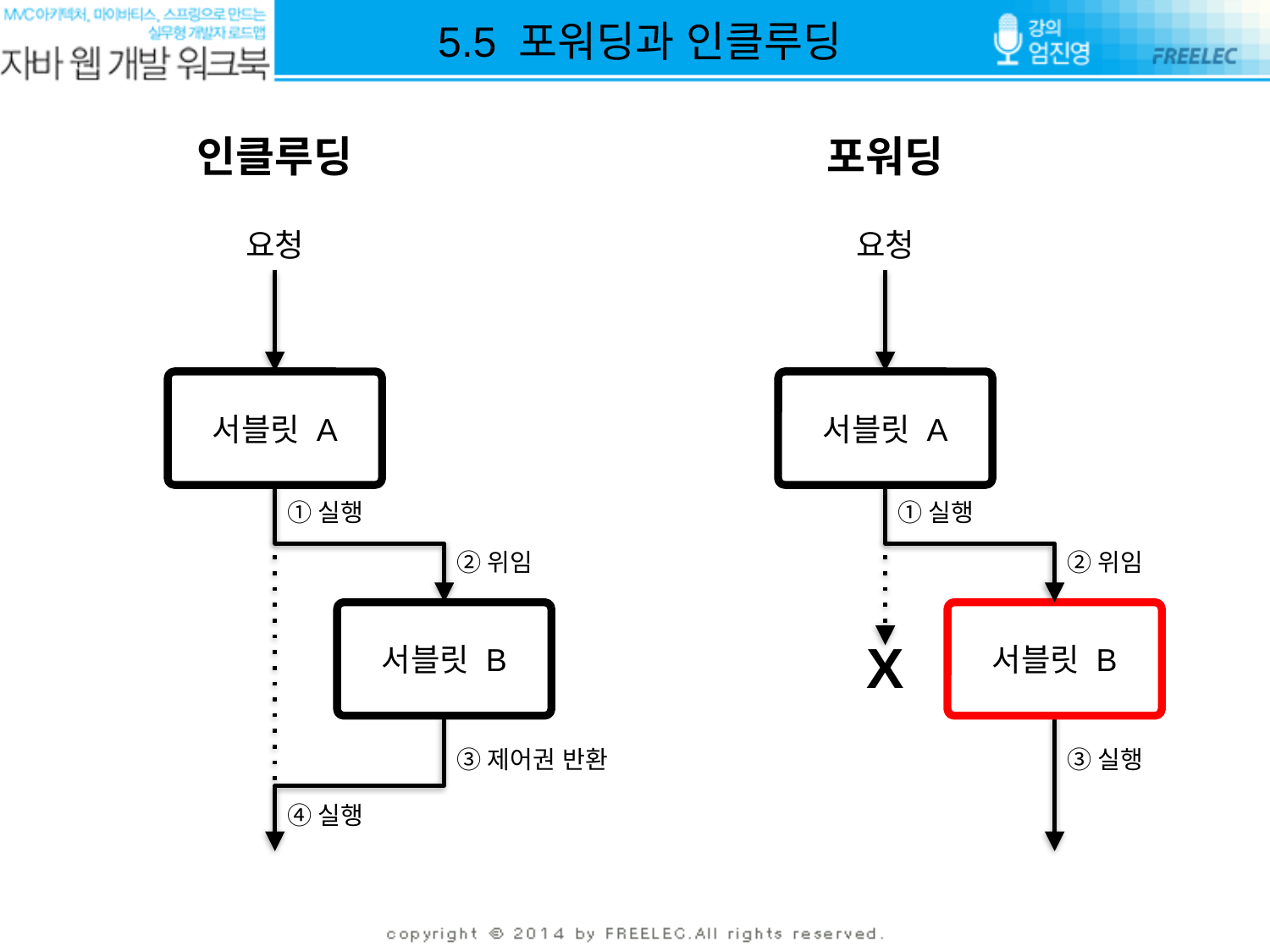

5.5 포워딩과 인클루딩
포워딩
인클루딩
요청
요청
서블릿 A
서블릿 A
①실행
①실행
②위임
②위임
서블릿 B
서블릿 B
X
③실행
③제어권 반환
④실행